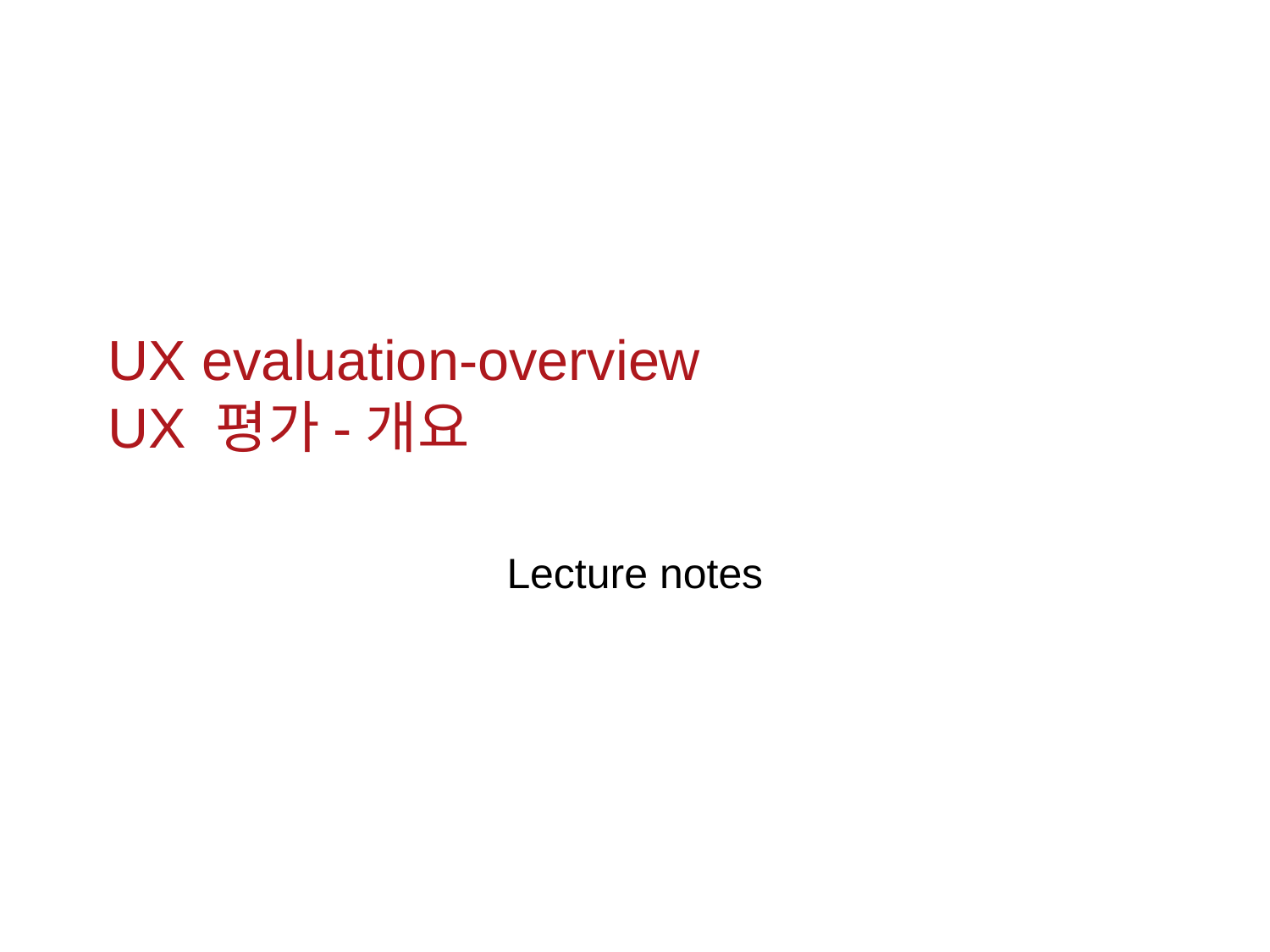

# UX evaluation-overview UX 평가-개요
Lecture notes